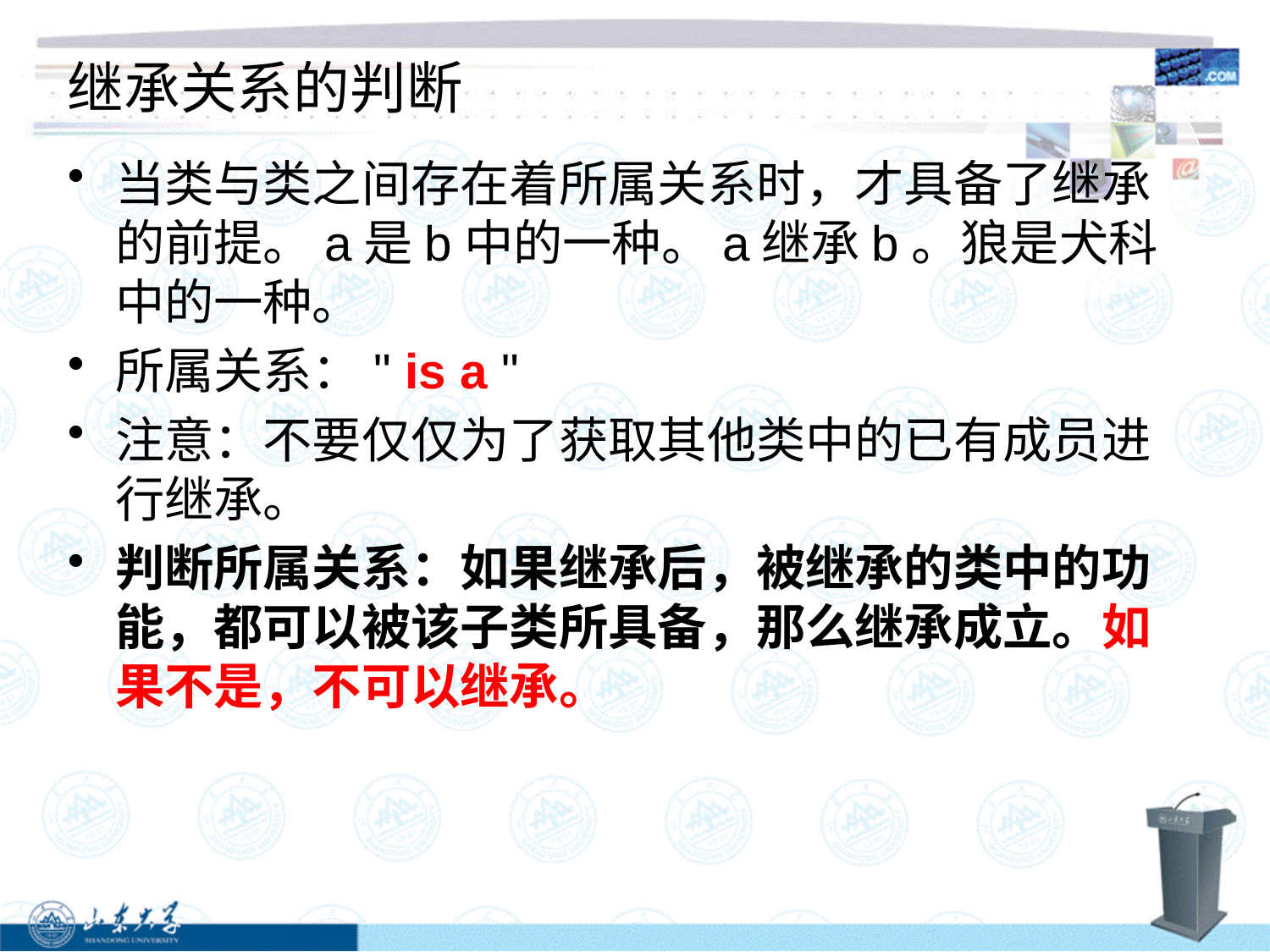

# 继承关系的判断
当类与类之间存在着所属关系时，才具备了继承的前提。a是b中的一种。a继承b。狼是犬科中的一种。
所属关系：" is a "
注意：不要仅仅为了获取其他类中的已有成员进行继承。
判断所属关系：如果继承后，被继承的类中的功能，都可以被该子类所具备，那么继承成立。如果不是，不可以继承。